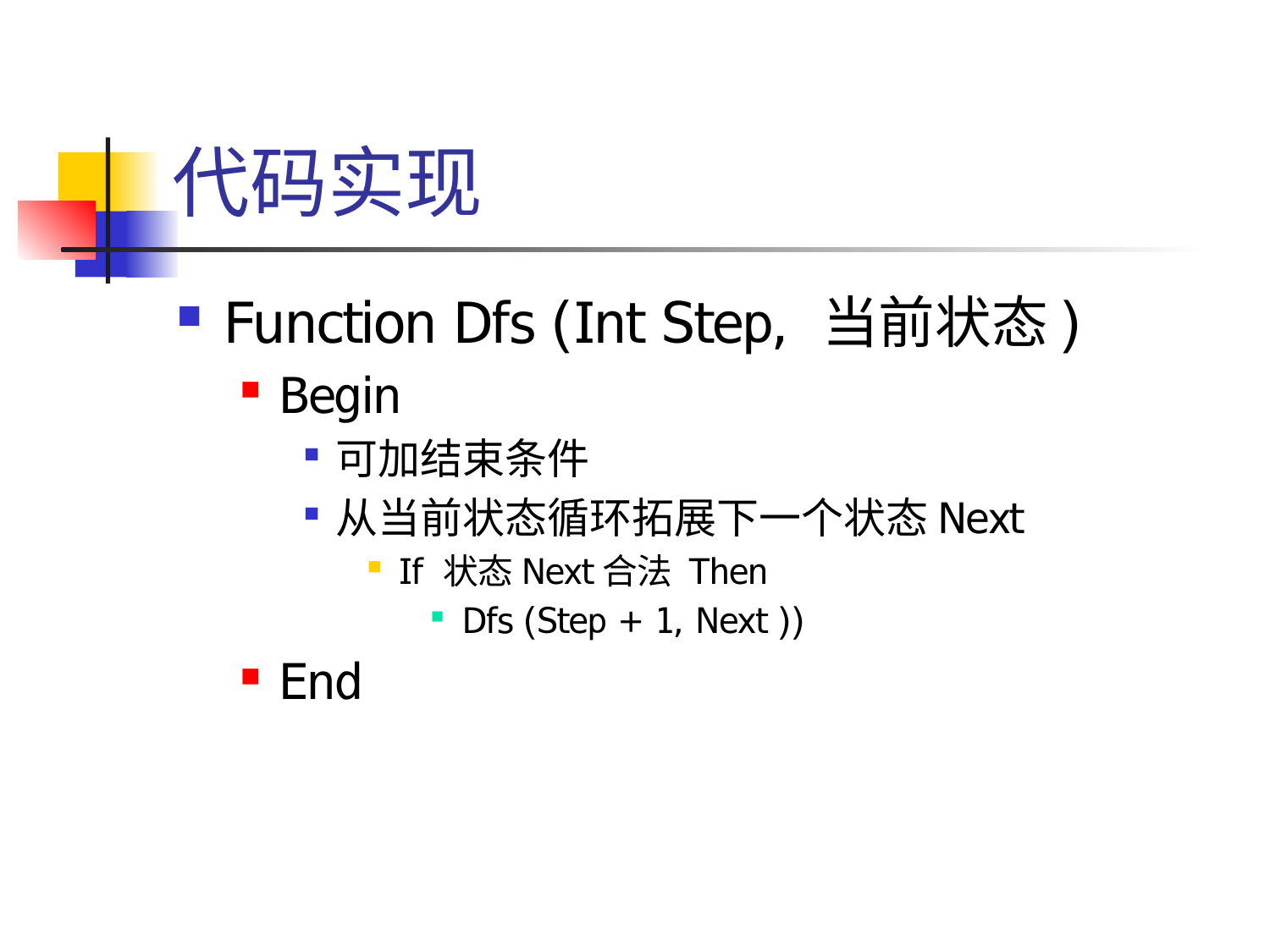

# 代码实现
Function Dfs (Int Step, 当前状态)
Begin
可加结束条件
从当前状态循环拓展下一个状态Next
If 状态Next合法 Then
Dfs (Step + 1, Next ))
End